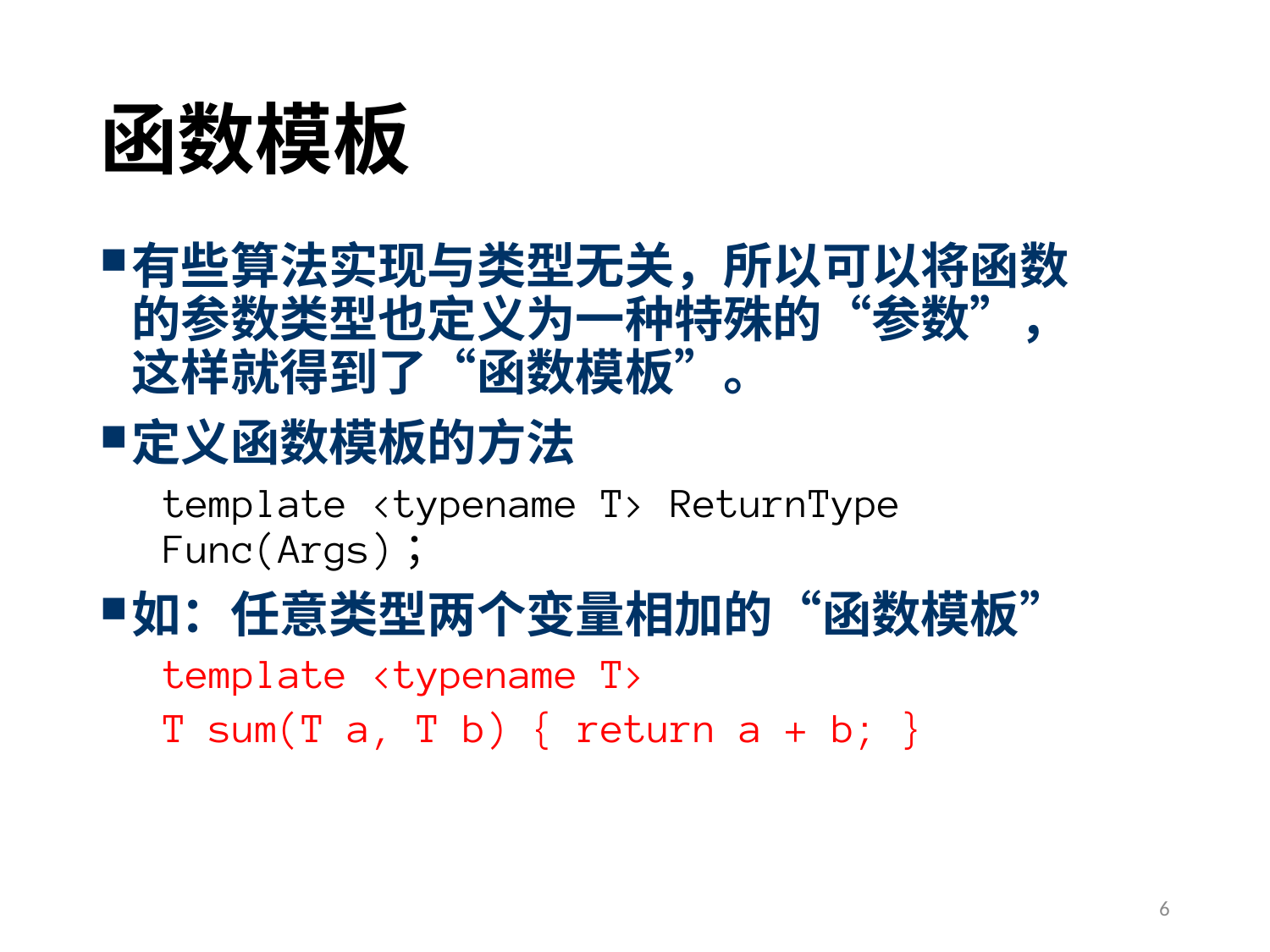

# 函数模板
有些算法实现与类型无关，所以可以将函数的参数类型也定义为一种特殊的“参数”，这样就得到了“函数模板”。
定义函数模板的方法
template <typename T> ReturnType  Func(Args)；
如：任意类型两个变量相加的“函数模板”
template <typename T>
T sum(T a, T b) { return a + b; }
6